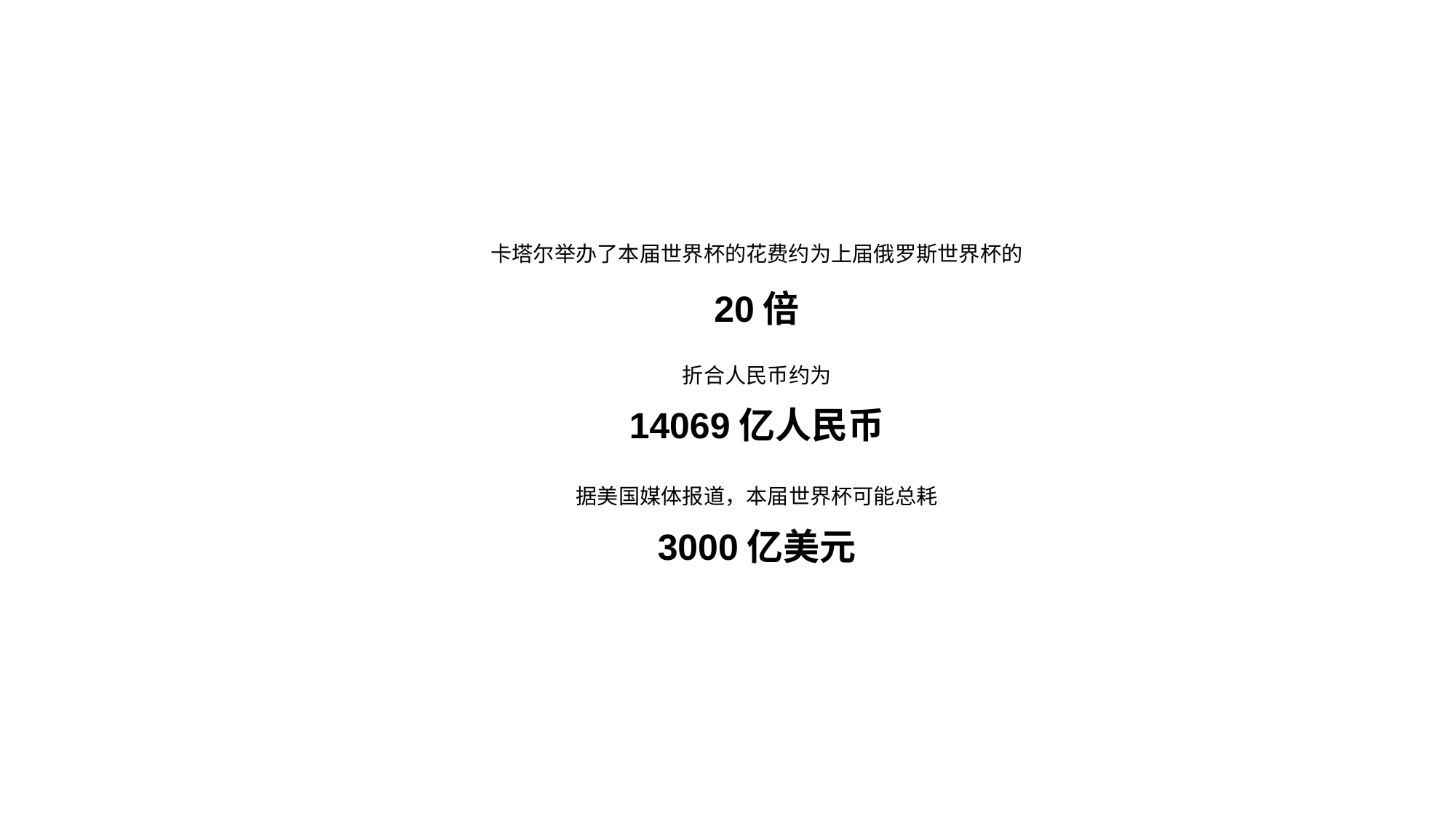

卡塔尔举办了本届世界杯的花费约为上届俄罗斯世界杯的
20倍
折合人民币约为
14069亿人民币
据美国媒体报道，本届世界杯可能总耗
3000亿美元